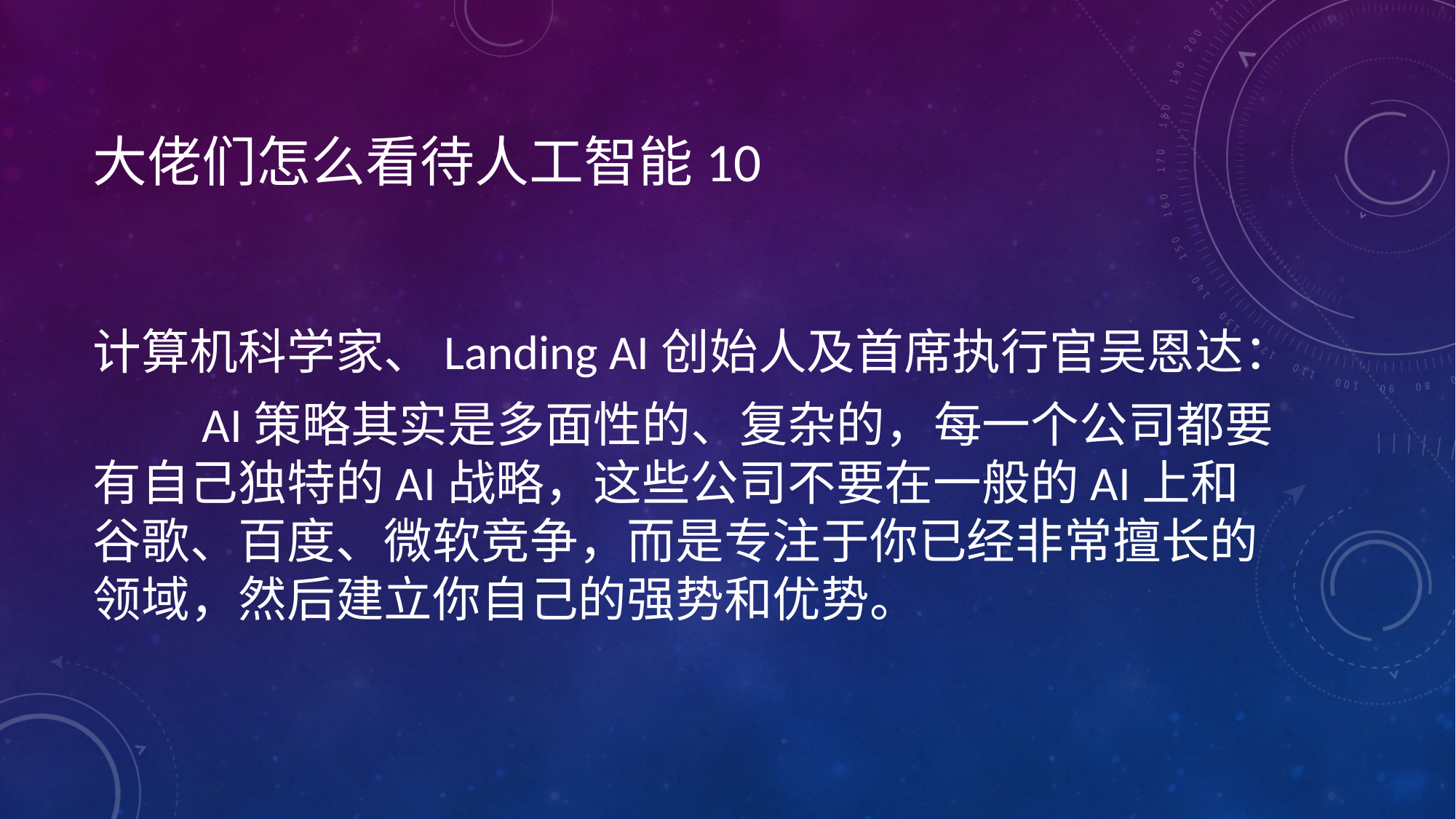

# 大佬们怎么看待人工智能10
计算机科学家、Landing AI创始人及首席执行官吴恩达：
	AI策略其实是多面性的、复杂的，每一个公司都要有自己独特的AI战略，这些公司不要在一般的AI上和谷歌、百度、微软竞争，而是专注于你已经非常擅长的领域，然后建立你自己的强势和优势。